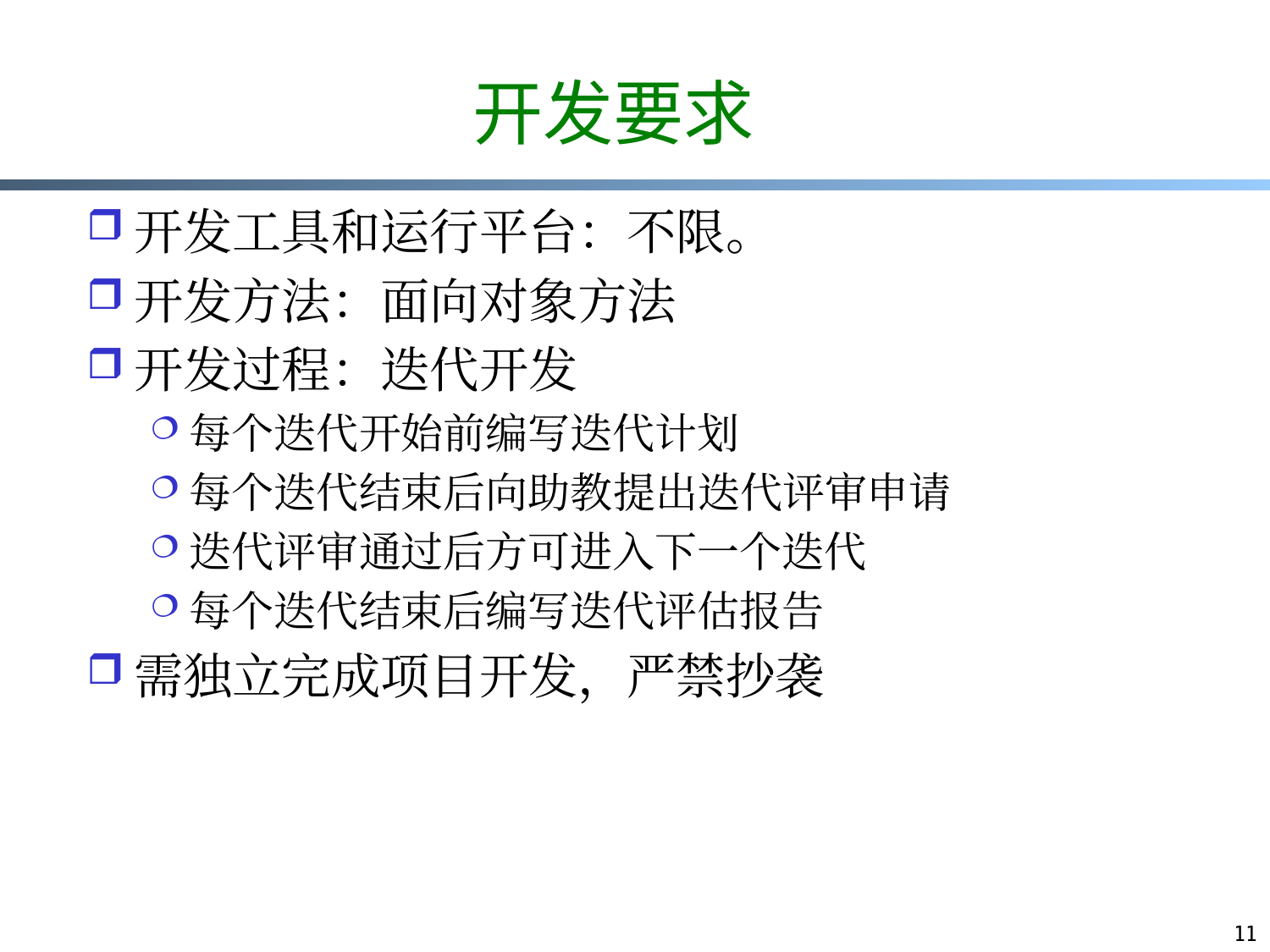

# 开发要求
开发工具和运行平台：不限。
开发方法：面向对象方法
开发过程：迭代开发
每个迭代开始前编写迭代计划
每个迭代结束后向助教提出迭代评审申请
迭代评审通过后方可进入下一个迭代
每个迭代结束后编写迭代评估报告
需独立完成项目开发，严禁抄袭
11